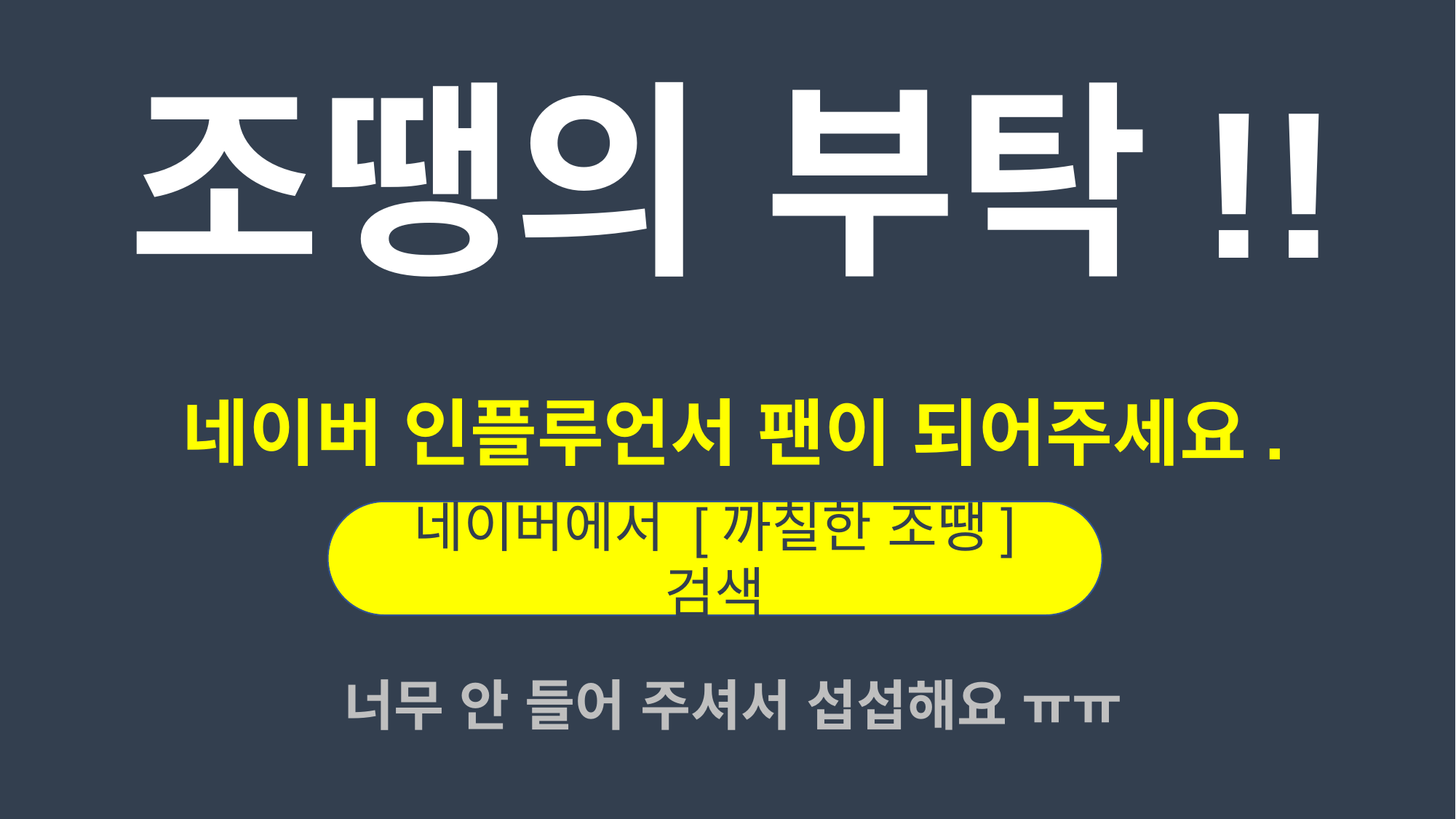

조땡의 부탁!!
네이버 인플루언서 팬이 되어주세요.

너무 안 들어 주셔서 섭섭해요 ㅠㅠ
네이버에서 [까칠한 조땡] 검색